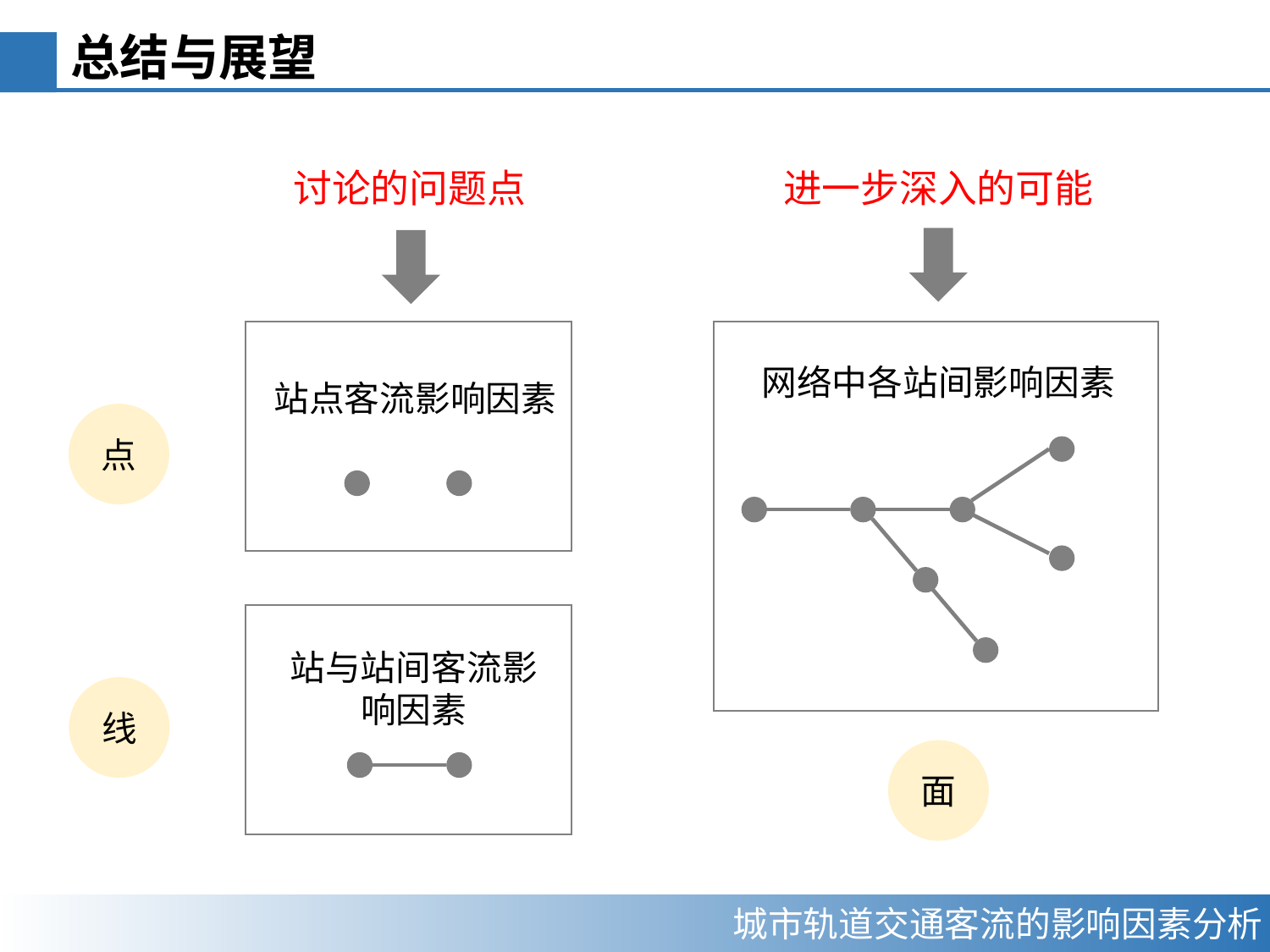

总结与展望

讨论的问题点
进一步深入的可能

网络中各站间影响因素
站点客流影响因素
点

站与站间客流影响因素
线
面

城市轨道交通客流的影响因素分析